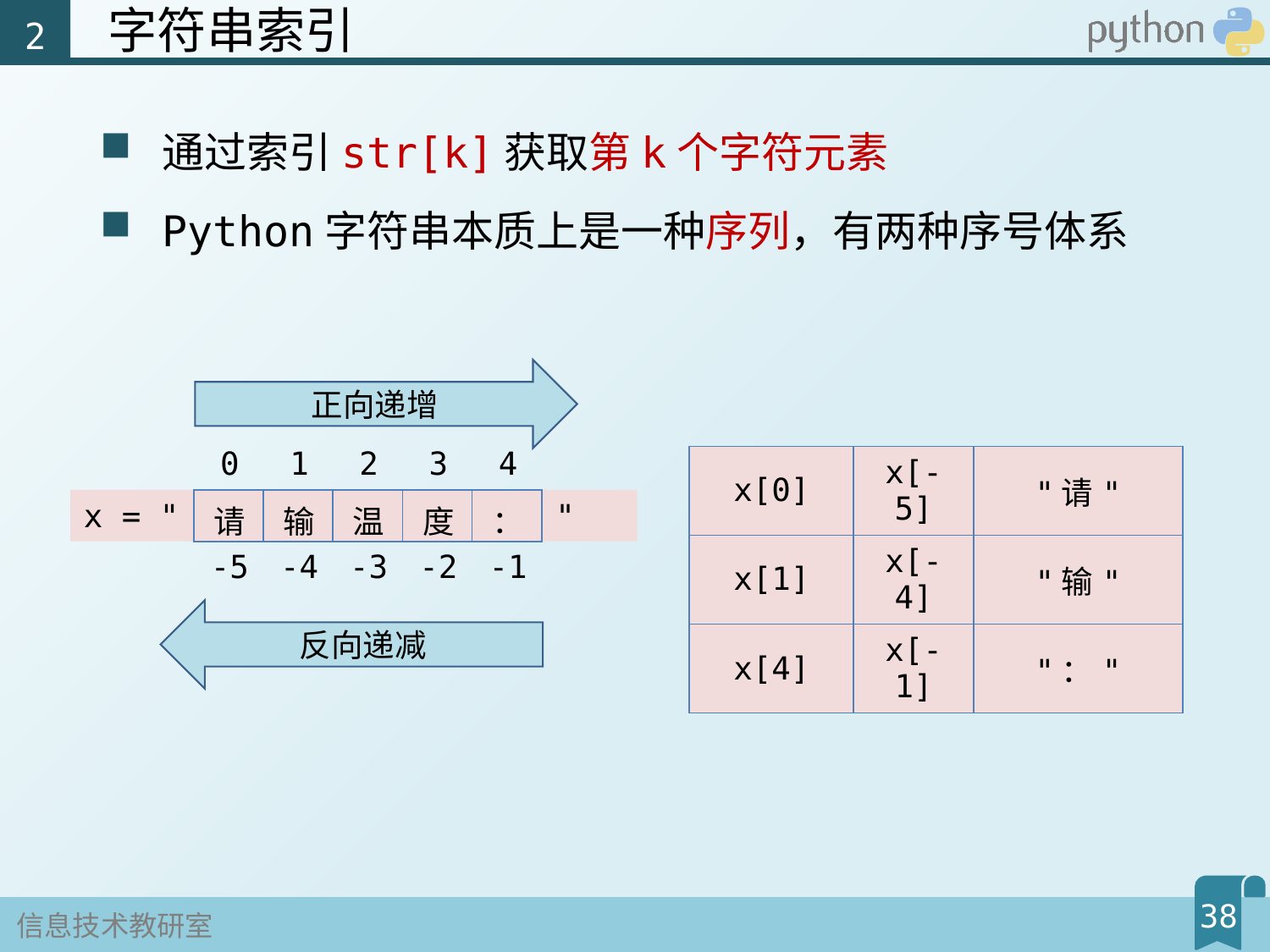

2
# 字符串索引
通过索引str[k]获取第k个字符元素
Python字符串本质上是一种序列，有两种序号体系

正向递增
| 0 | 1 | 2 | 3 | 4 |
| --- | --- | --- | --- | --- |
| x[0] | x[-5] | "请" |
| --- | --- | --- |
| x[1] | x[-4] | "输" |
| x[4] | x[-1] | "：" |
|  |  |  |  |  |
| --- | --- | --- | --- | --- |

x = "
| 请 | 输 | 温 | 度 | ： |
| --- | --- | --- | --- | --- |
"
| -5 | -4 | -3 | -2 | -1 |
| --- | --- | --- | --- | --- |
反向递减
38